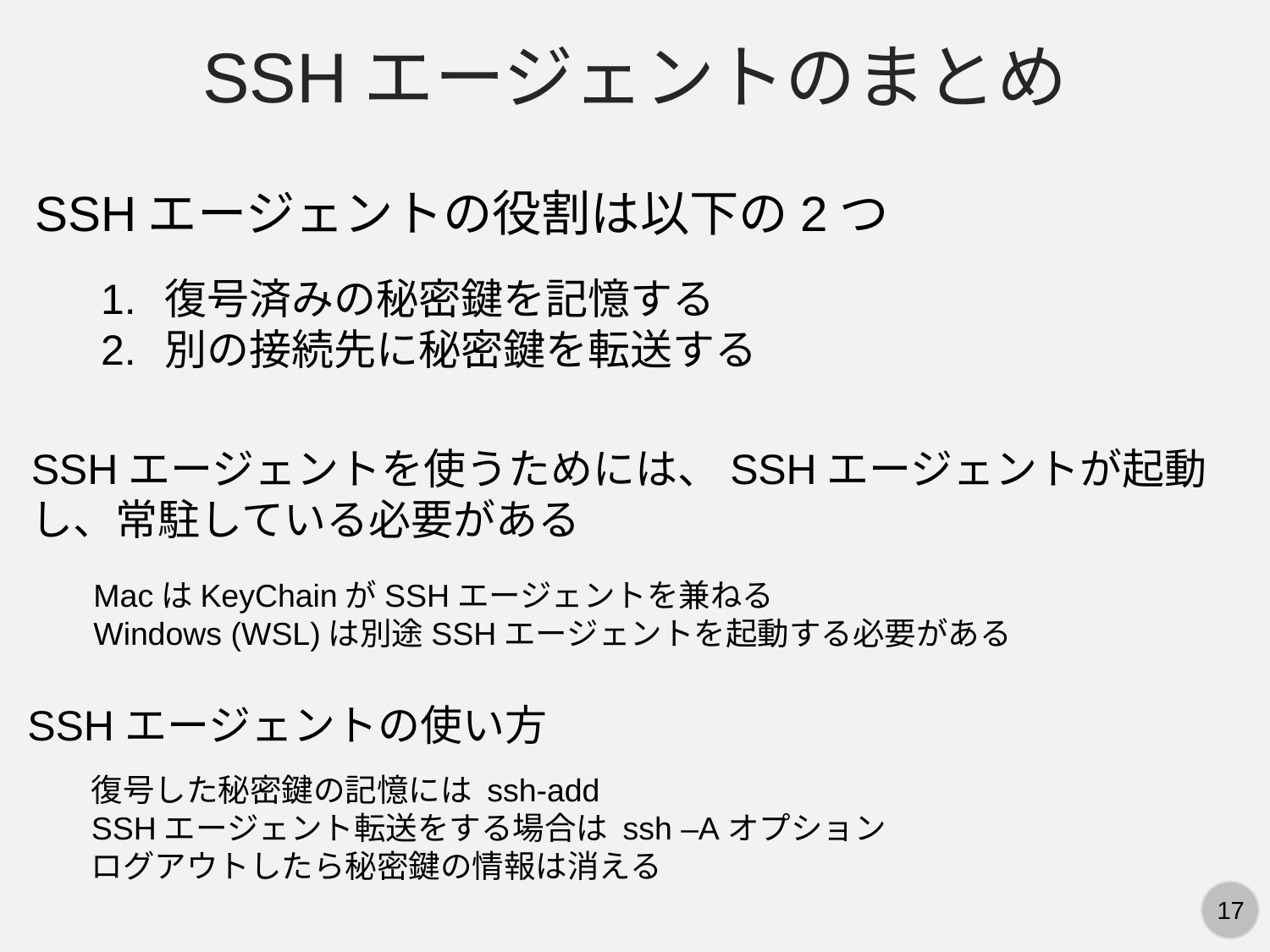

SSHエージェントのまとめ
SSHエージェントの役割は以下の2つ
復号済みの秘密鍵を記憶する
別の接続先に秘密鍵を転送する
SSHエージェントを使うためには、SSHエージェントが起動し、常駐している必要がある
MacはKeyChainがSSHエージェントを兼ねる
Windows (WSL)は別途SSHエージェントを起動する必要がある
SSHエージェントの使い方
復号した秘密鍵の記憶には ssh-add
SSHエージェント転送をする場合は ssh –Aオプション
ログアウトしたら秘密鍵の情報は消える